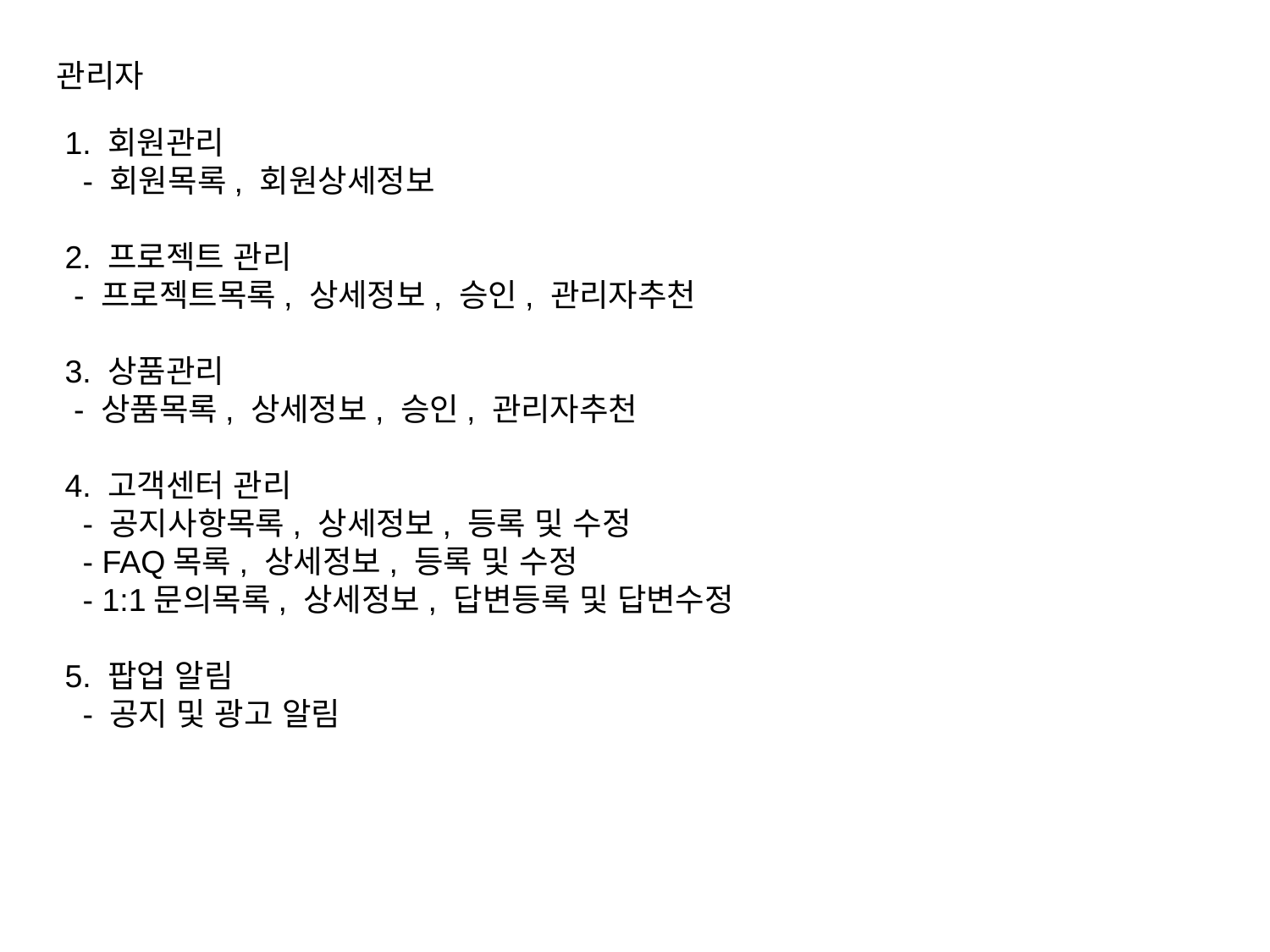

관리자
1. 회원관리
  - 회원목록, 회원상세정보

2. 프로젝트 관리
 - 프로젝트목록, 상세정보, 승인, 관리자추천

3. 상품관리
 - 상품목록, 상세정보, 승인, 관리자추천

4. 고객센터 관리
  - 공지사항목록, 상세정보, 등록 및 수정
  - FAQ목록, 상세정보, 등록 및 수정
  - 1:1문의목록, 상세정보, 답변등록 및 답변수정

5. 팝업 알림
  - 공지 및 광고 알림